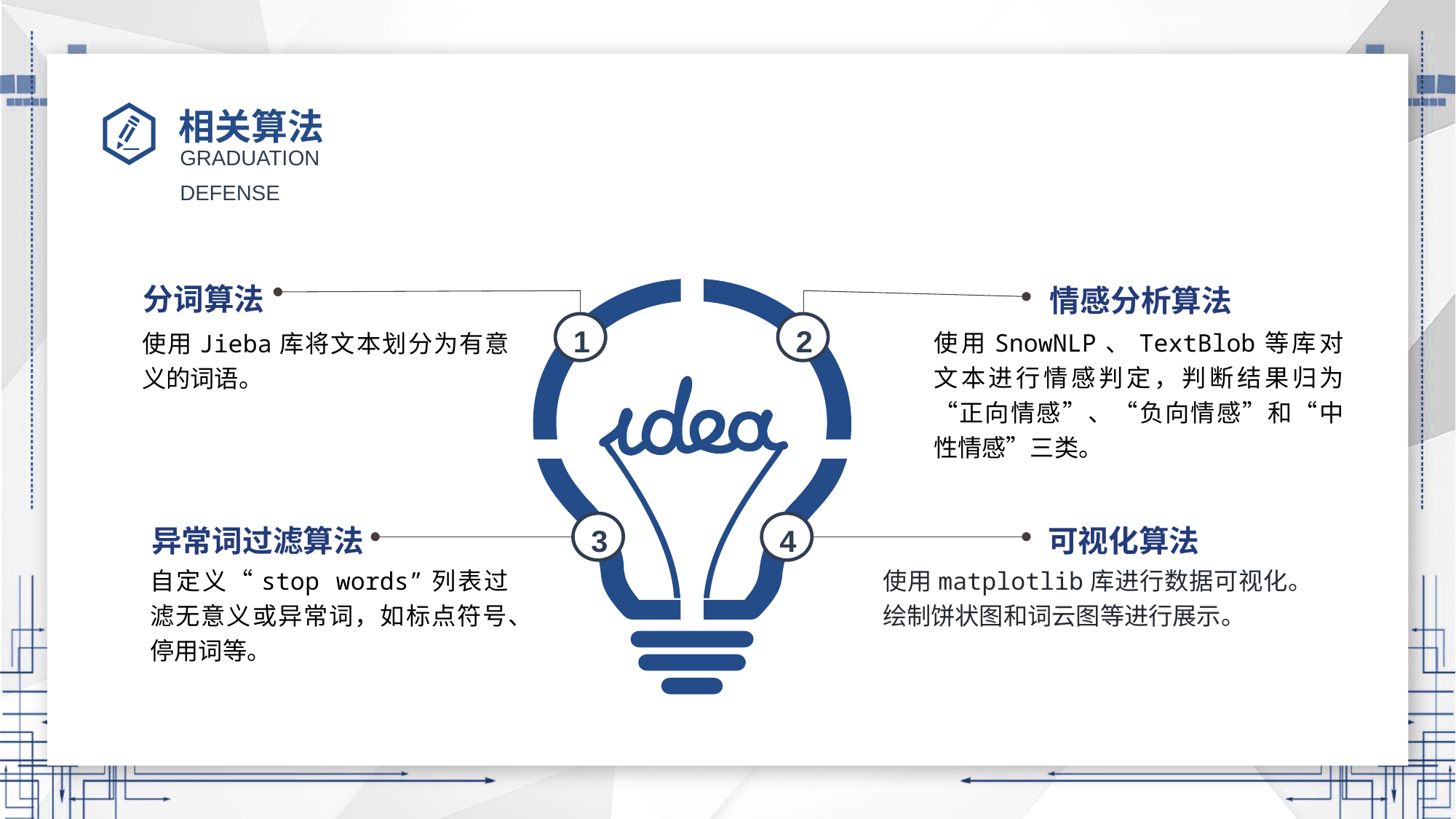

# 相关算法
分词算法
情感分析算法

1
2
使用SnowNLP、TextBlob等库对文本进行情感判定，判断结果归为“正向情感”、“负向情感”和“中性情感”三类。
使用Jieba库将文本划分为有意义的词语。

3
4
可视化算法
异常词过滤算法
自定义“stop words”列表过滤无意义或异常词，如标点符号、停用词等。
使用matplotlib库进行数据可视化。绘制饼状图和词云图等进行展示。